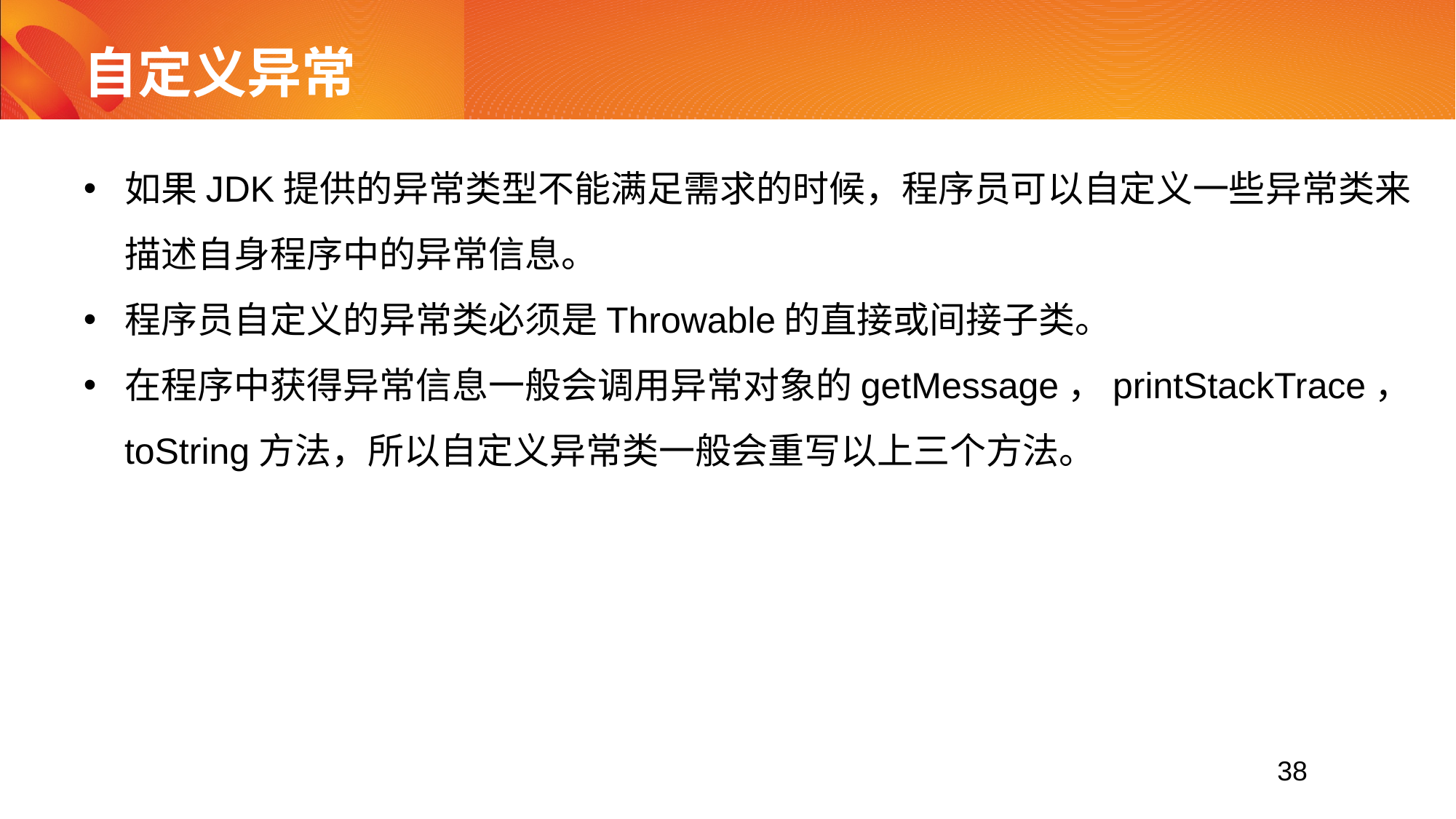

# 自定义异常
如果JDK提供的异常类型不能满足需求的时候，程序员可以自定义一些异常类来描述自身程序中的异常信息。
程序员自定义的异常类必须是Throwable的直接或间接子类。
在程序中获得异常信息一般会调用异常对象的getMessage，printStackTrace，toString方法，所以自定义异常类一般会重写以上三个方法。